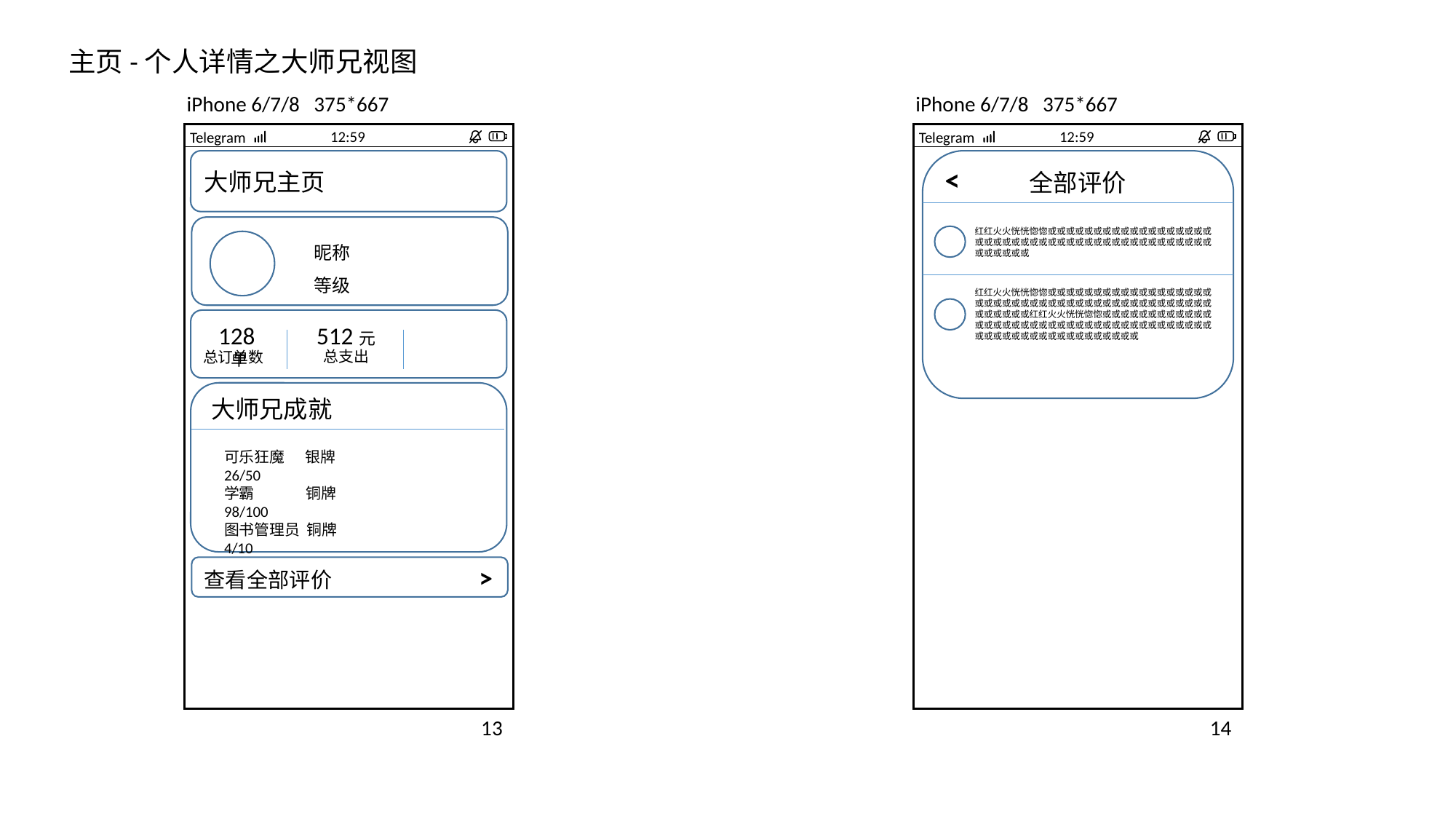

主页-个人详情之大师兄视图
iPhone 6/7/8   375*667

13
12:59
Telegram

大师兄主页

昵称
等级

128单
512元
总支出
总订单数

大师兄成就
可乐狂魔      银牌                             26/50
学霸               铜牌                          98/100
图书管理员  铜牌                              4/10
查看全部评价                              >
iPhone 6/7/8   375*667

14
12:59
Telegram

<
全部评价
红红火火恍恍惚惚或或或或或或或或或或或或或或或或或或或或或或或或或或或或或或或或或或或或或或或或或或或或或或或或或或

红红火火恍恍惚惚或或或或或或或或或或或或或或或或或或或或或或或或或或或或或或或或或或或或或或或或或或或或或或或或或或红红火火恍恍惚惚或或或或或或或或或或或或或或或或或或或或或或或或或或或或或或或或或或或或或或或或或或或或或或或或或或或或或或或或